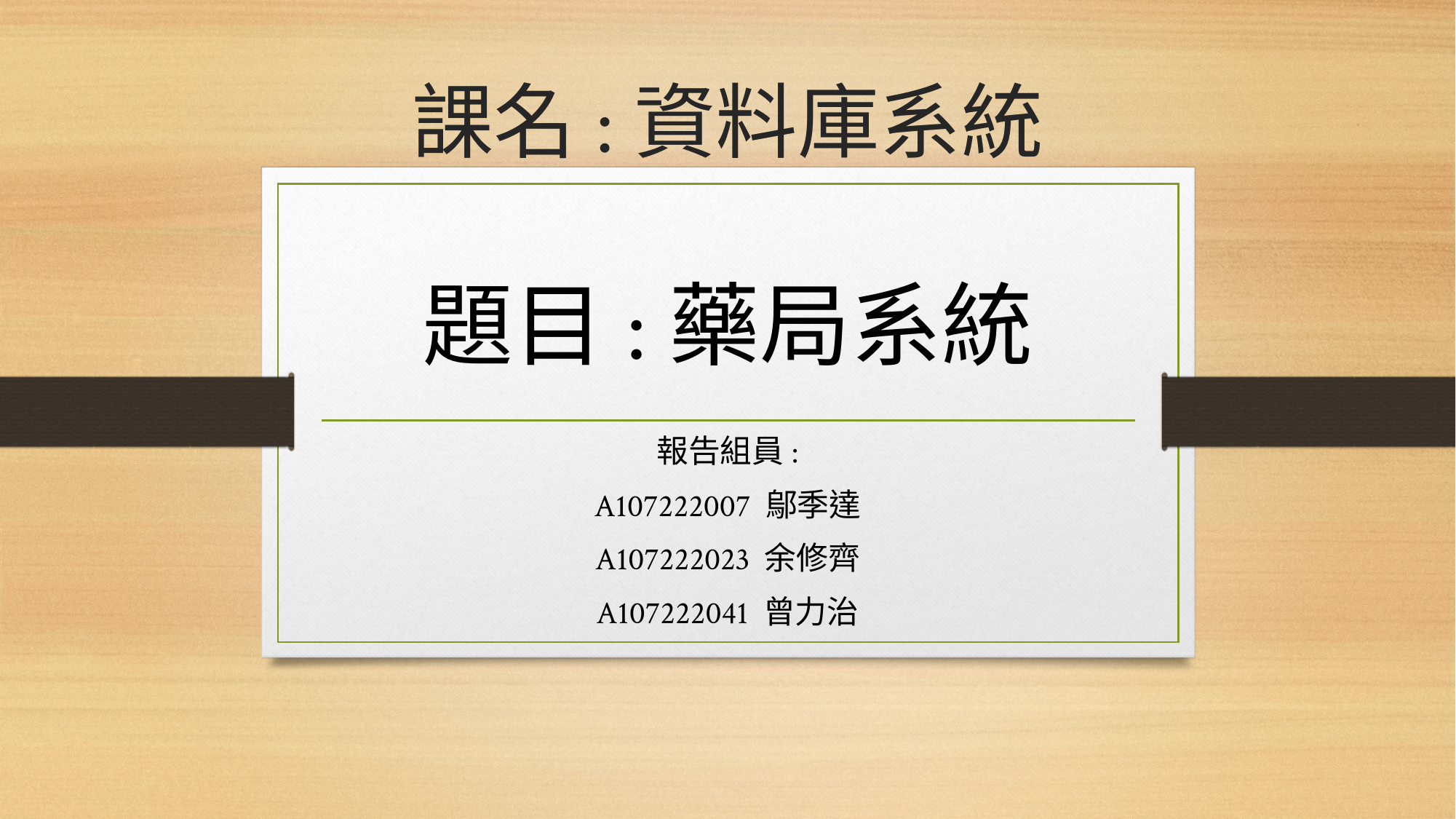

# 課名:資料庫系統
題目:藥局系統
報告組員:
A107222007 鄔季達
A107222023 余修齊
A107222041 曾力治